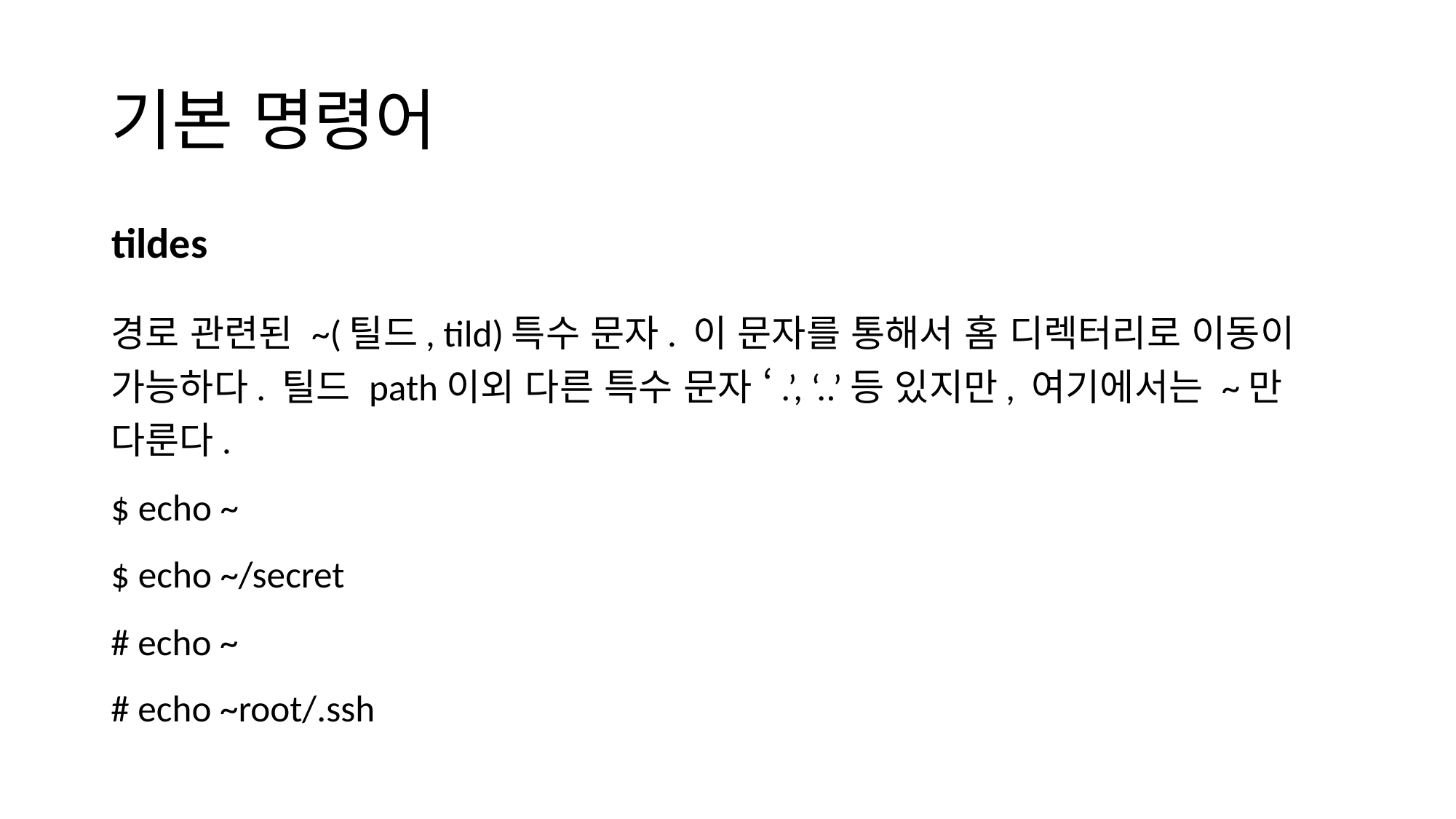

# 기본 명령어
tildes

경로 관련된 ~(틸드, tild)특수 문자. 이 문자를 통해서 홈 디렉터리로 이동이 가능하다. 틸드 path이외 다른 특수 문자 ‘.’, ‘..’등 있지만, 여기에서는 ~만 다룬다.
$ echo ~
$ echo ~/secret
# echo ~
# echo ~root/.ssh